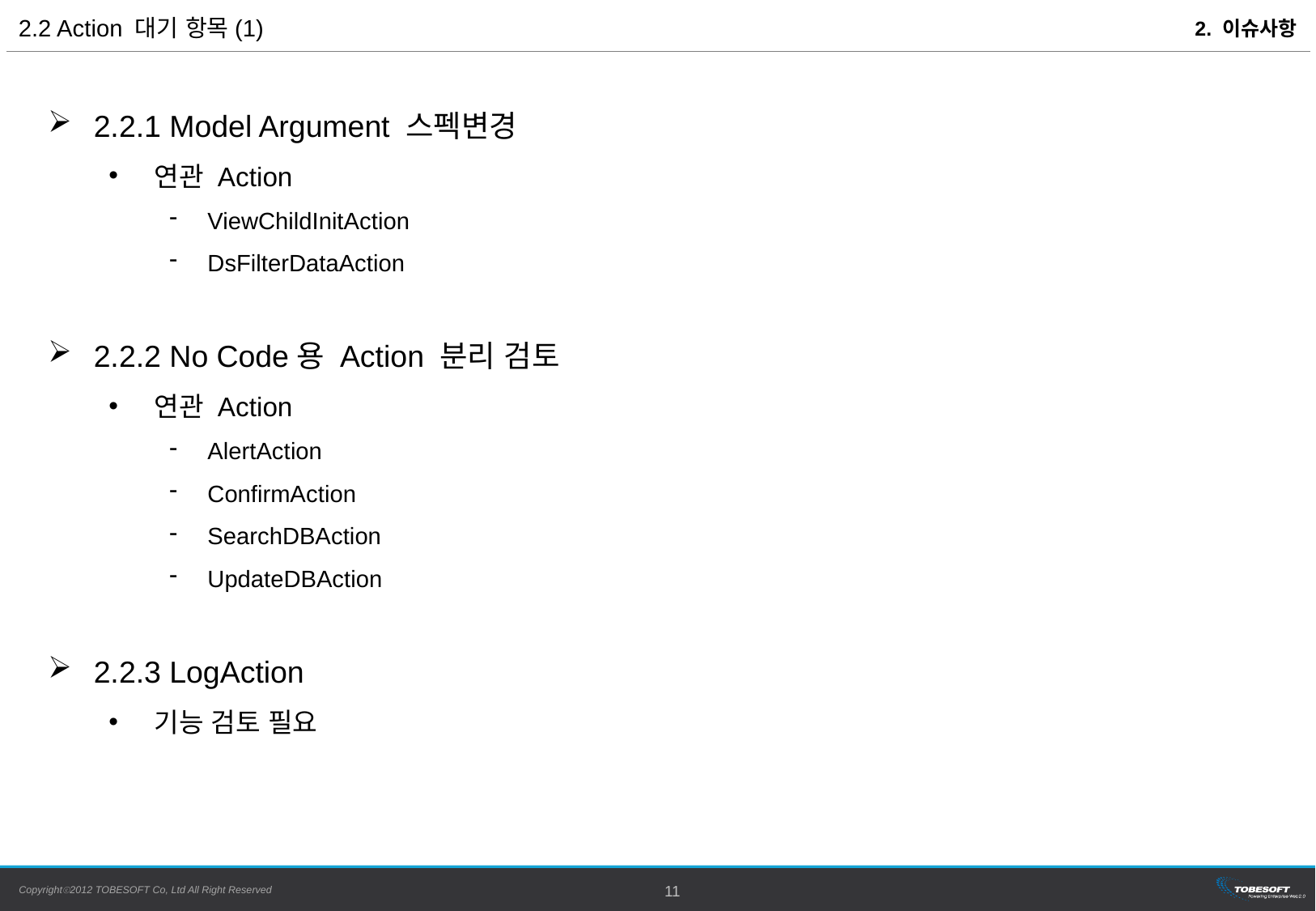

2.2 Action 대기 항목(1)
2. 이슈사항
2.2.1 Model Argument 스펙변경
연관 Action
ViewChildInitAction
DsFilterDataAction

2.2.2 No Code용 Action 분리 검토
연관 Action
AlertAction
ConfirmAction
SearchDBAction
UpdateDBAction

2.2.3 LogAction
기능 검토 필요